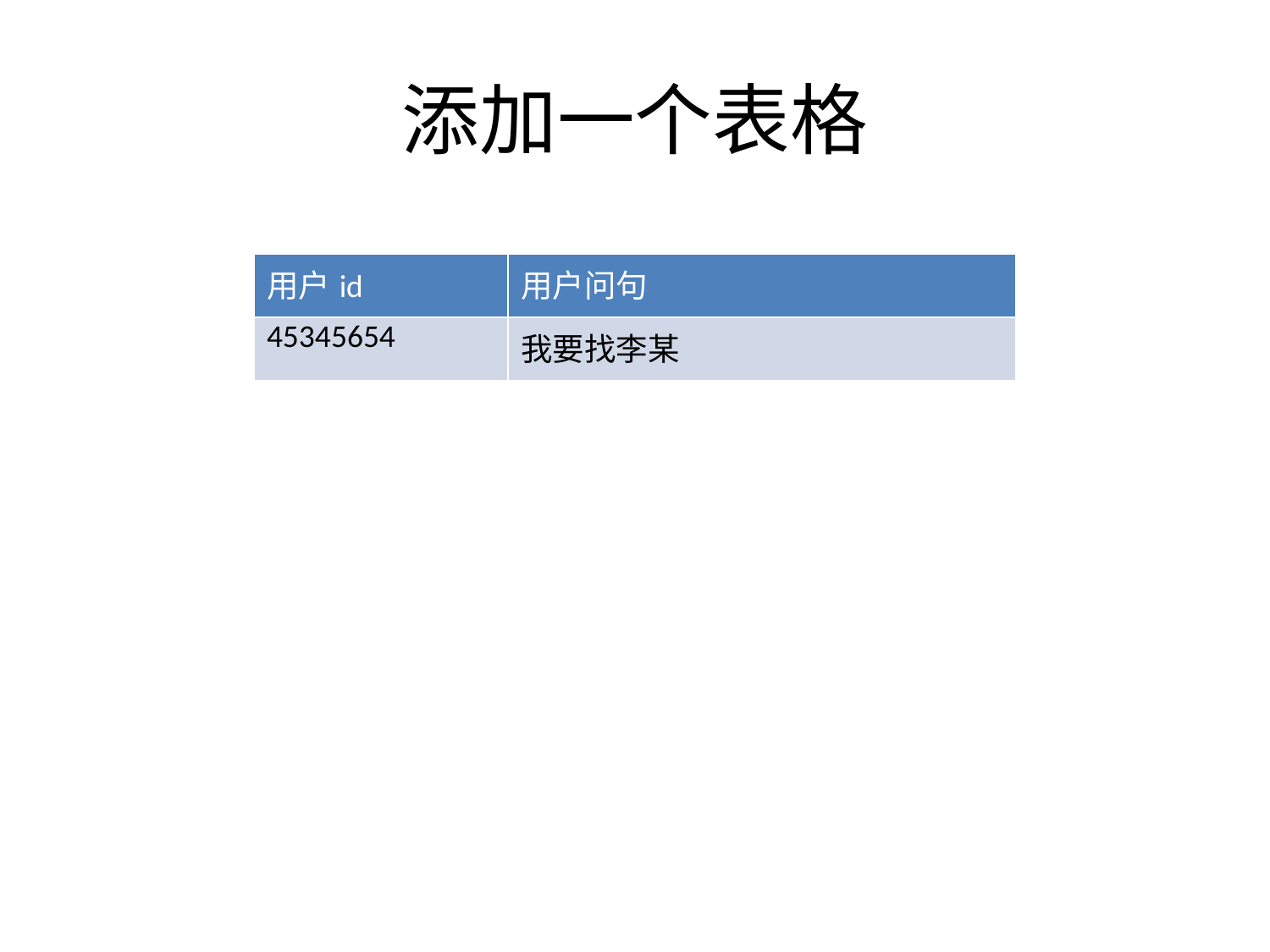

# 添加一个表格
| 用户id | 用户问句 |
| --- | --- |
| 45345654 | 我要找李某 |